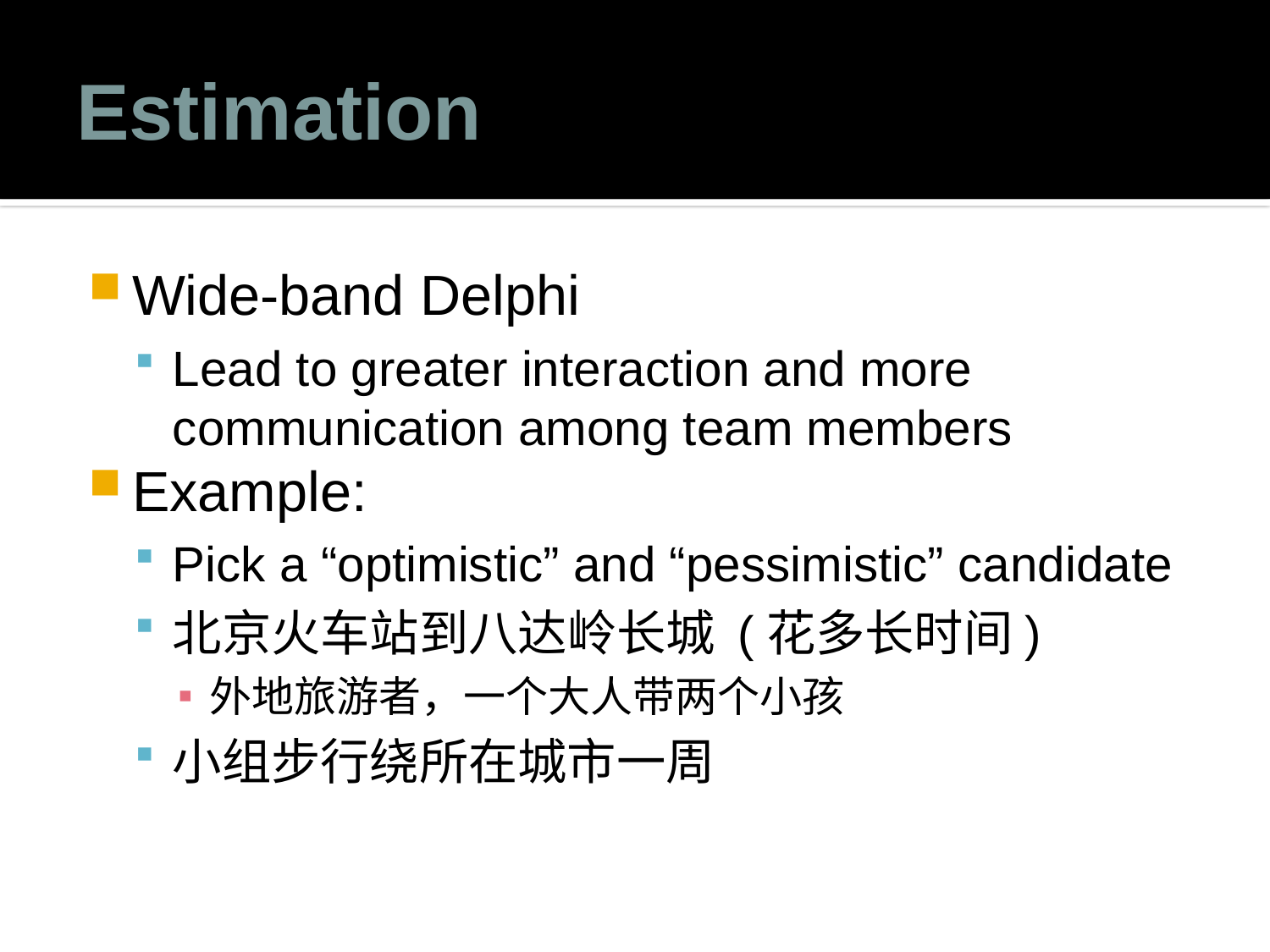

# Estimation
Wide-band Delphi
Lead to greater interaction and more communication among team members
Example:
Pick a “optimistic” and “pessimistic” candidate
北京火车站到八达岭长城 (花多长时间)
外地旅游者，一个大人带两个小孩
小组步行绕所在城市一周